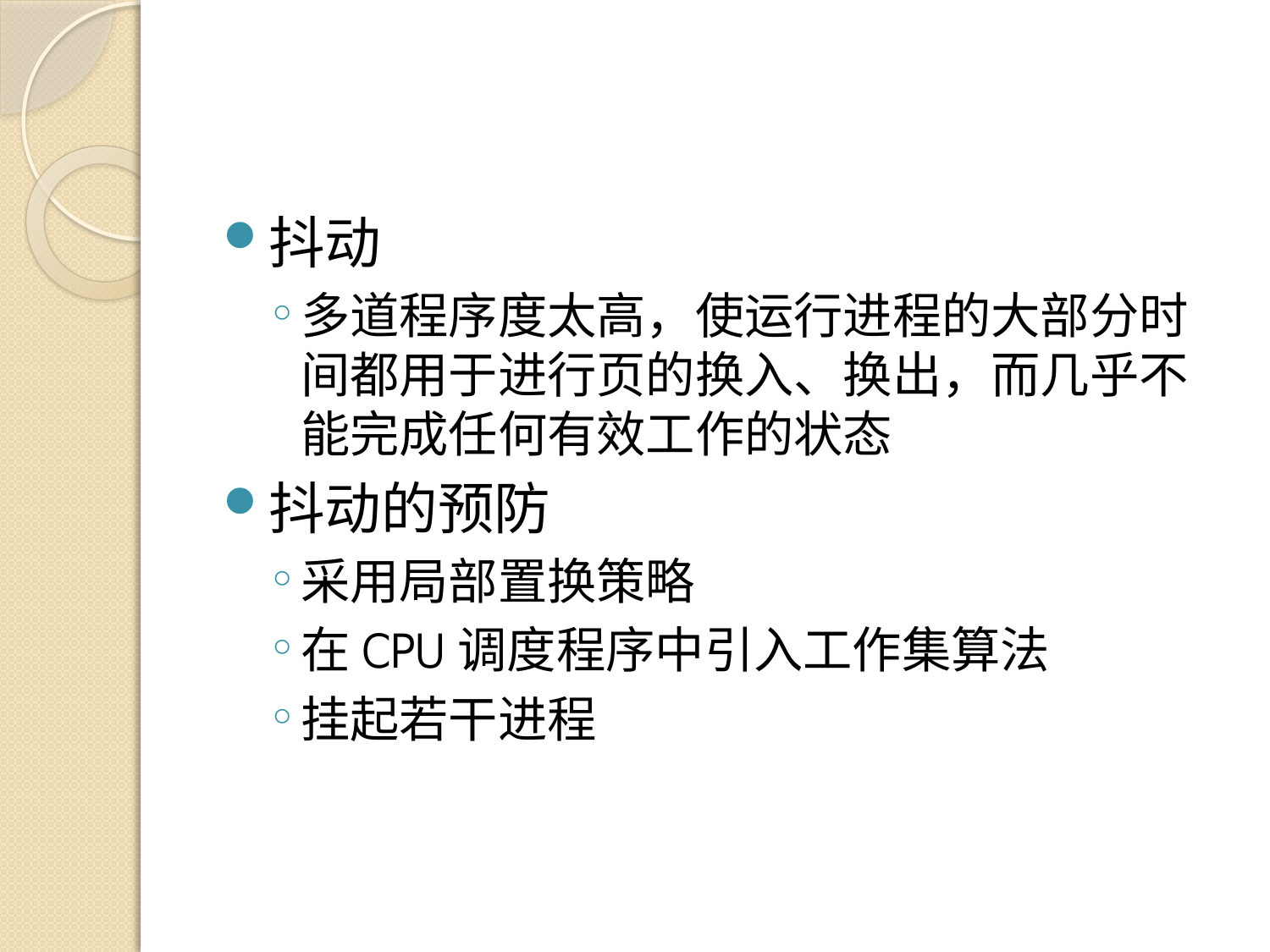

#
抖动
多道程序度太高，使运行进程的大部分时间都用于进行页的换入、换出，而几乎不能完成任何有效工作的状态
抖动的预防
采用局部置换策略
在CPU调度程序中引入工作集算法
挂起若干进程